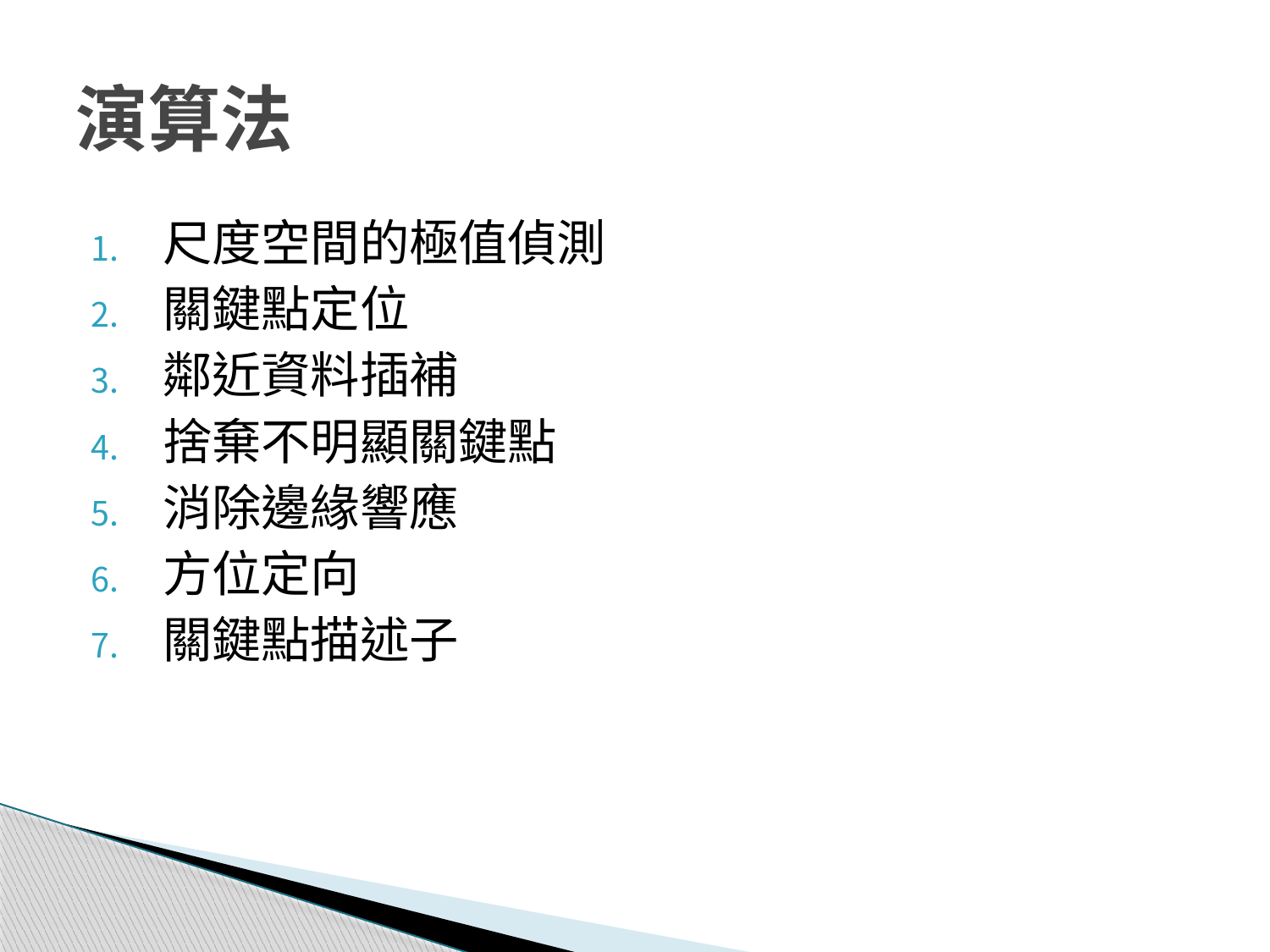

# 演算法
尺度空間的極值偵測
關鍵點定位
鄰近資料插補
捨棄不明顯關鍵點
消除邊緣響應
方位定向
關鍵點描述子